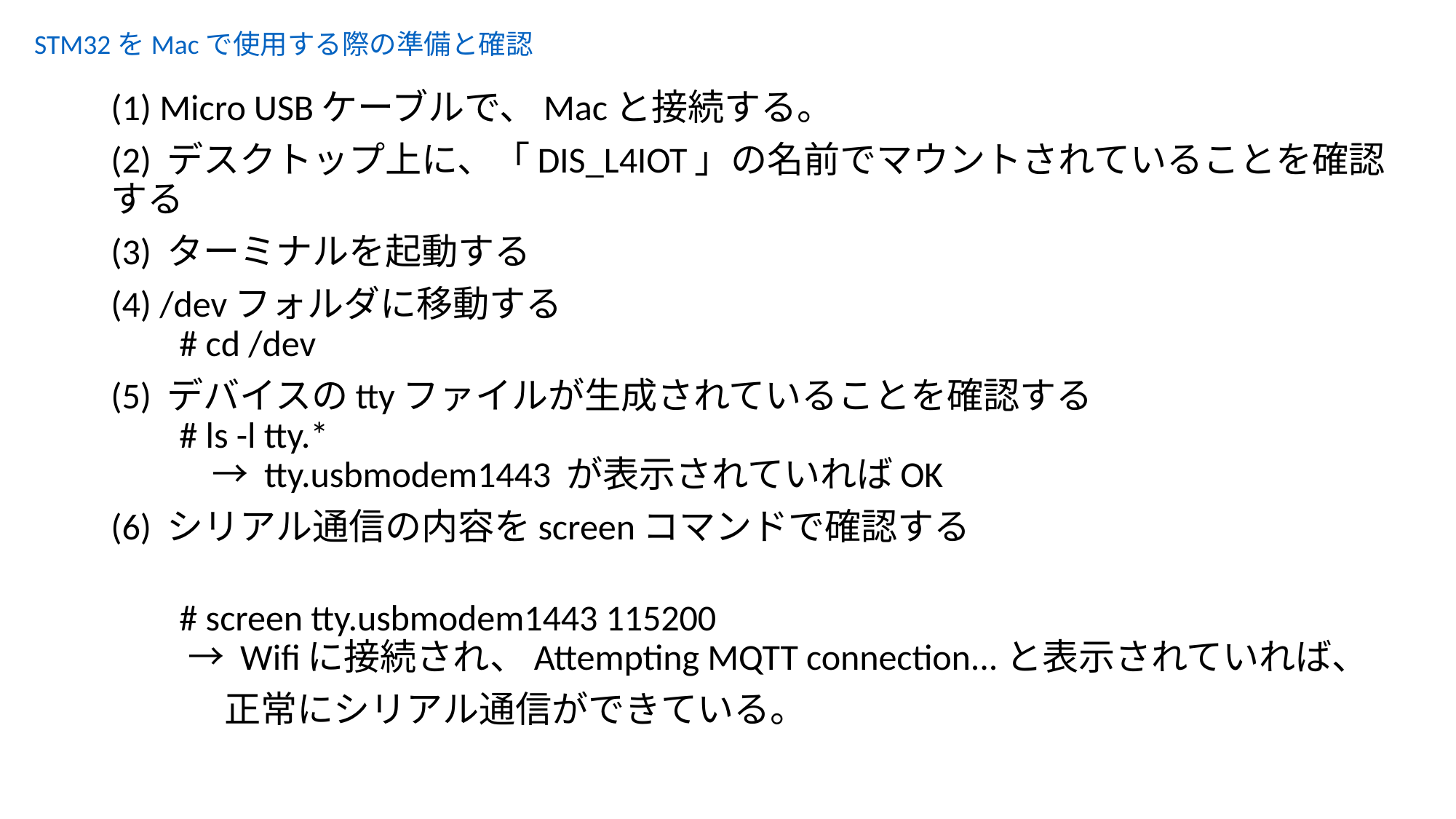

STM32をMacで使用する際の準備と確認
(1) Micro USBケーブルで、Macと接続する。
(2) デスクトップ上に、「DIS_L4IOT」の名前でマウントされていることを確認する
(3) ターミナルを起動する
(4) /devフォルダに移動する
   　# cd /dev
(5) デバイスのttyファイルが生成されていることを確認する
   　# ls -l tty.*
       　→ tty.usbmodem1443 が表示されていればOK
(6) シリアル通信の内容をscreenコマンドで確認する
　   # screen tty.usbmodem1443 115200
　     → Wifiに接続され、Attempting MQTT connection...と表示されていれば、
             正常にシリアル通信ができている。